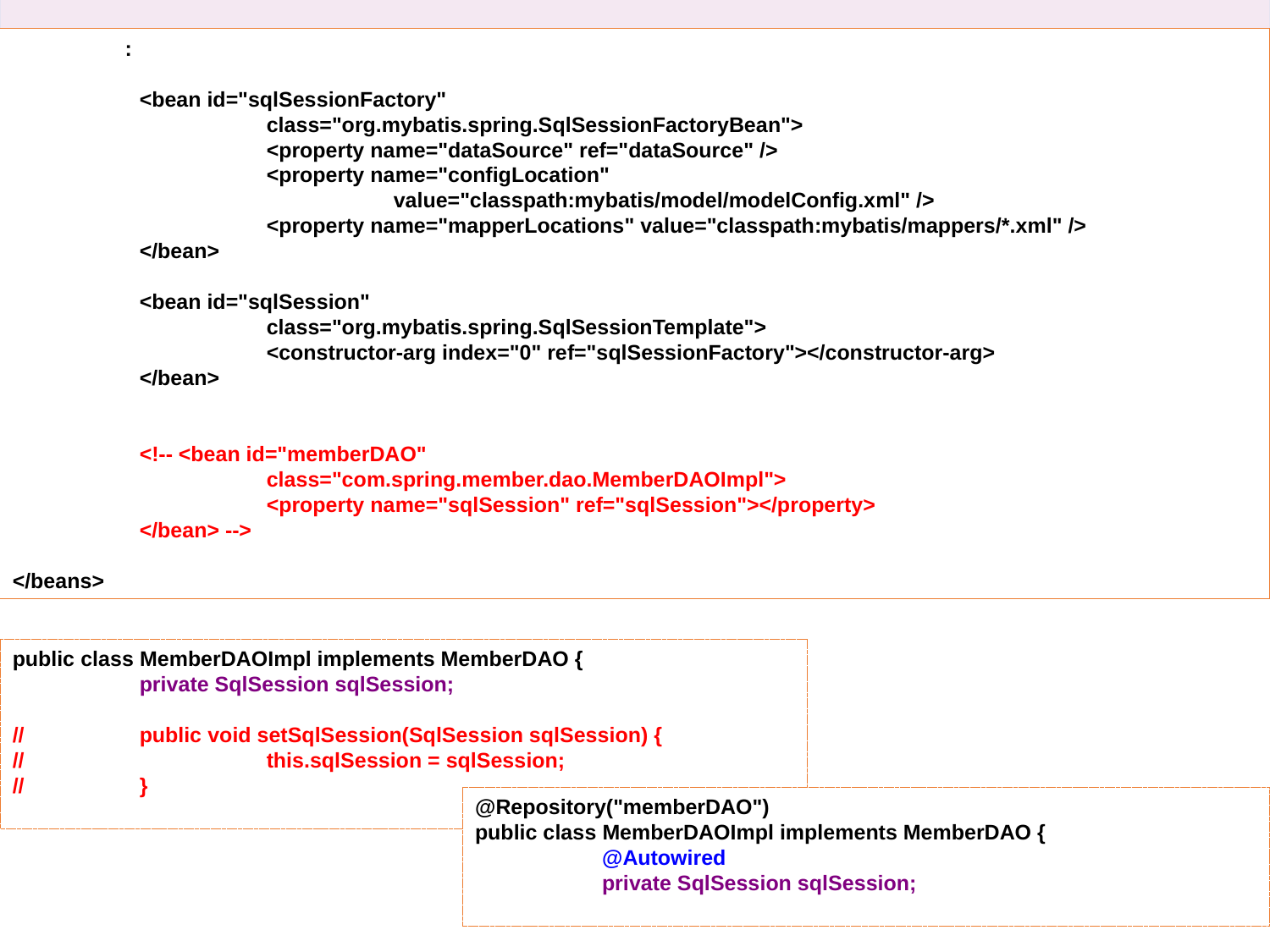

26장 스프링 애너테이션 기능
                   :

 	<bean id="sqlSessionFactory"
		class="org.mybatis.spring.SqlSessionFactoryBean">
		<property name="dataSource" ref="dataSource" />
		<property name="configLocation"
			value="classpath:mybatis/model/modelConfig.xml" />
		<property name="mapperLocations" value="classpath:mybatis/mappers/*.xml" />
	</bean>

	<bean id="sqlSession"
		class="org.mybatis.spring.SqlSessionTemplate">
		<constructor-arg index="0" ref="sqlSessionFactory"></constructor-arg>
	</bean>

	<!-- <bean id="memberDAO"
		class="com.spring.member.dao.MemberDAOImpl">
		<property name="sqlSession" ref="sqlSession"></property>
	</bean> -->

</beans>
26.4 @Autowired 이용해 빈 주입하기
public class MemberDAOImpl implements MemberDAO {
	private SqlSession sqlSession;

//	public void setSqlSession(SqlSession sqlSession) {
//		this.sqlSession = sqlSession;
//	}

@Repository("memberDAO")
public class MemberDAOImpl implements MemberDAO {
	@Autowired
	private SqlSession sqlSession;